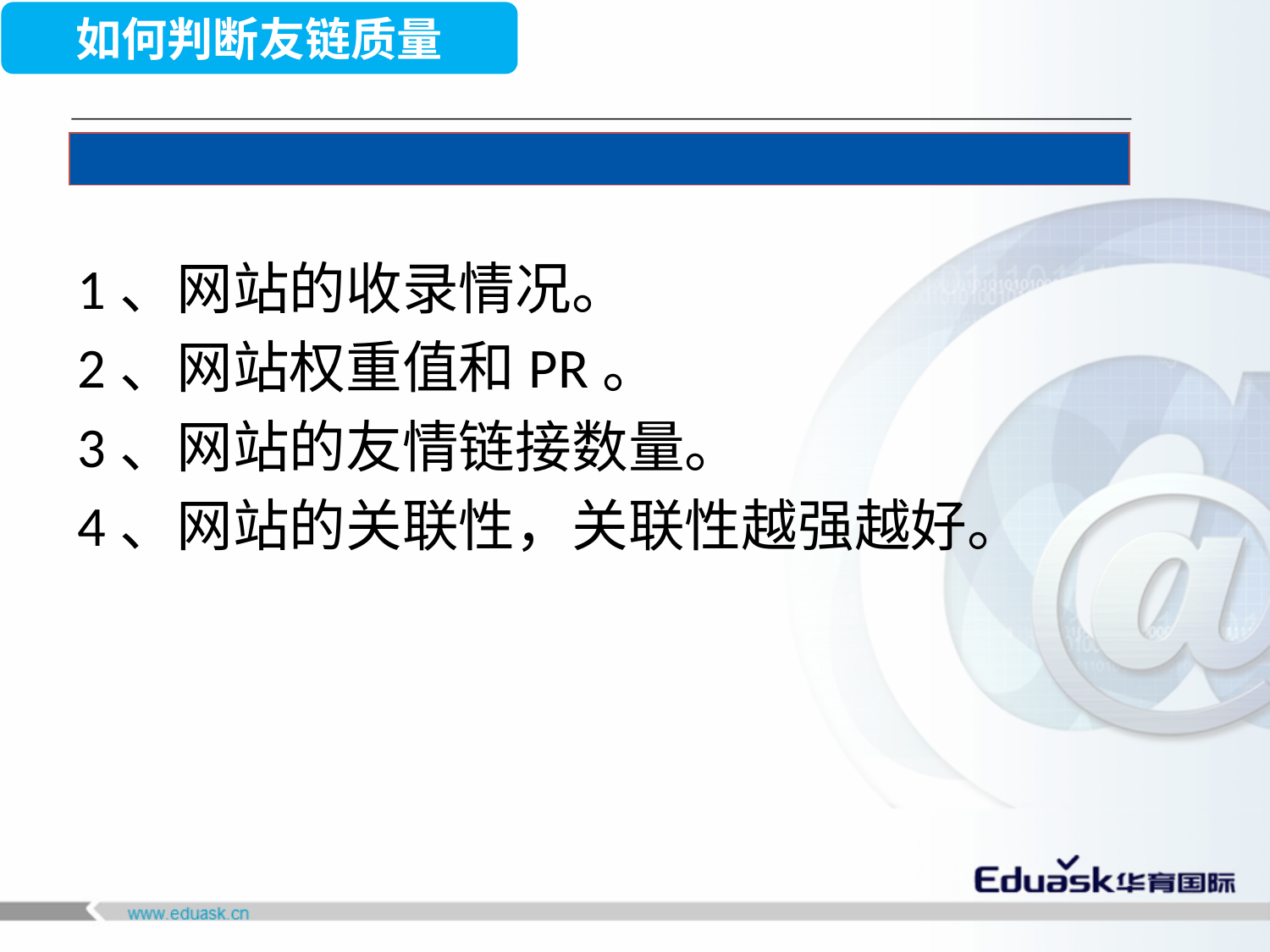

如何判断友链质量

1、网站的收录情况。
2、网站权重值和PR。
3、网站的友情链接数量。
4、网站的关联性，关联性越强越好。